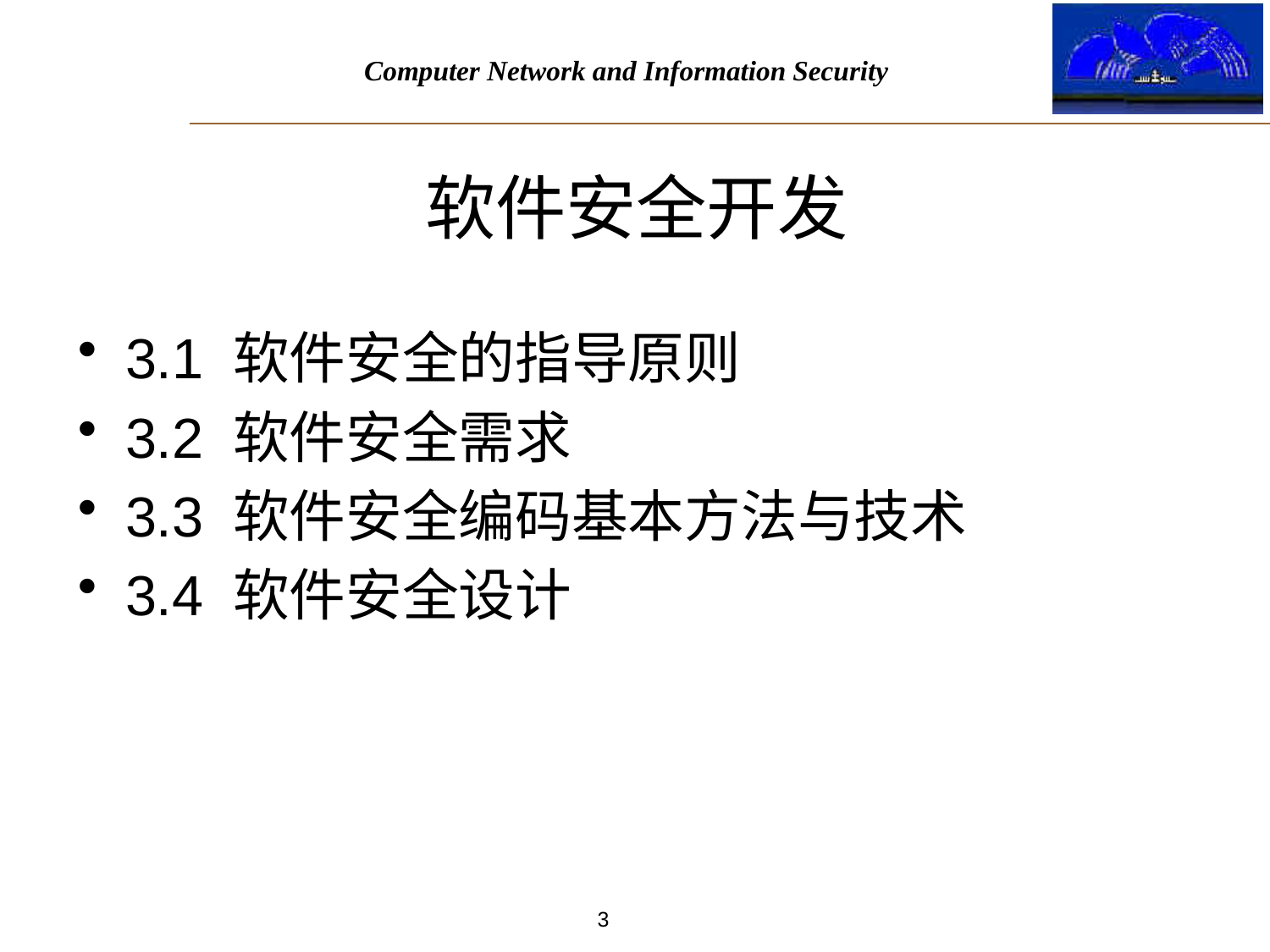

软件安全开发
3.1 软件安全的指导原则
3.2 软件安全需求
3.3 软件安全编码基本方法与技术
3.4 软件安全设计
3